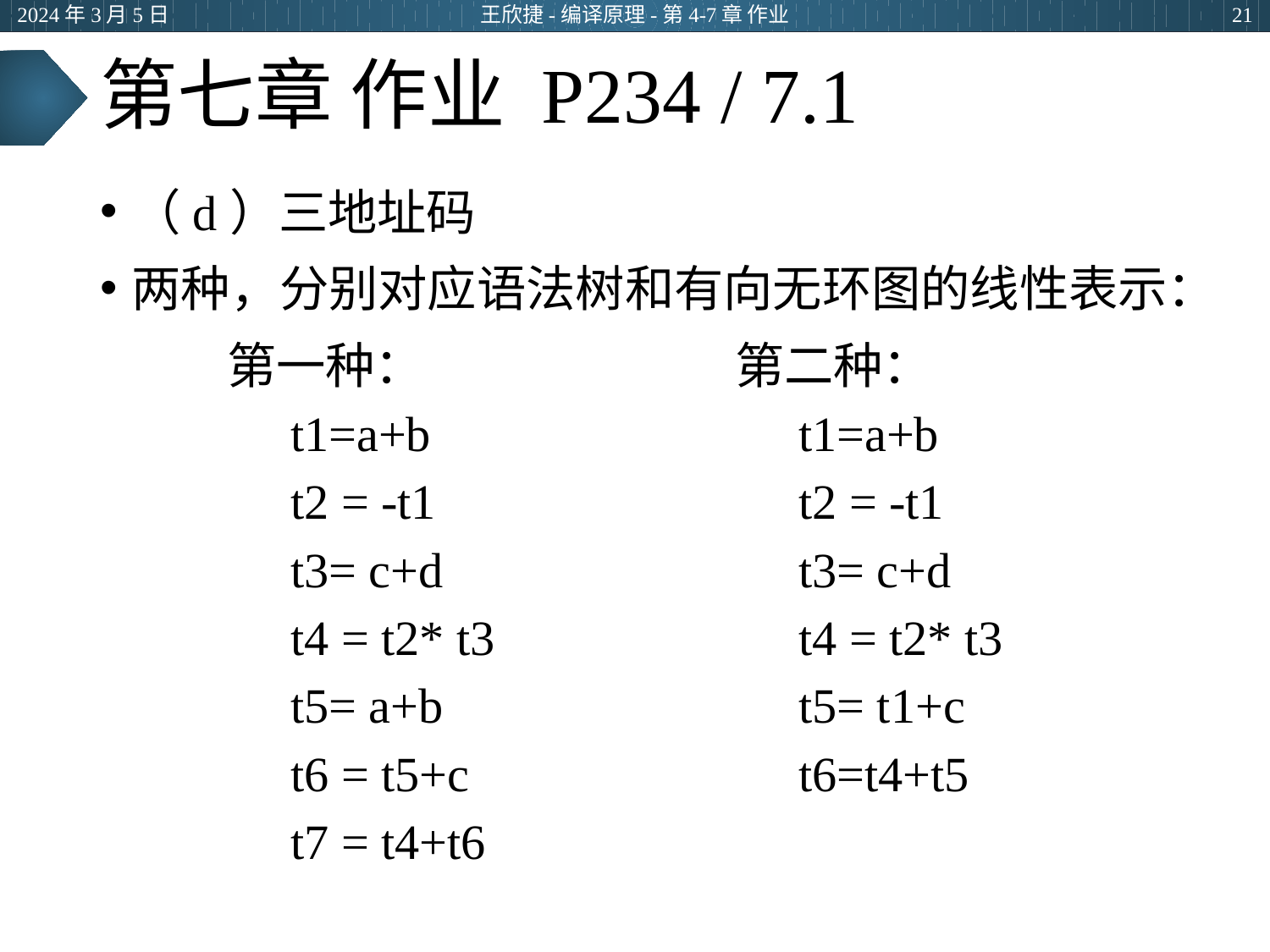

2024年3月5日
王欣捷-编译原理-第4-7章 作业
21
# 第七章 作业 P234 / 7.1
（d）三地址码
两种，分别对应语法树和有向无环图的线性表示：
	第一种：			第二种：
	t1=a+b			t1=a+b
	t2 = -t1			t2 = -t1
	t3= c+d			t3= c+d
	t4 = t2* t3			t4 = t2* t3
	t5= a+b			t5= t1+c
	t6 = t5+c			t6=t4+t5
	t7 = t4+t6